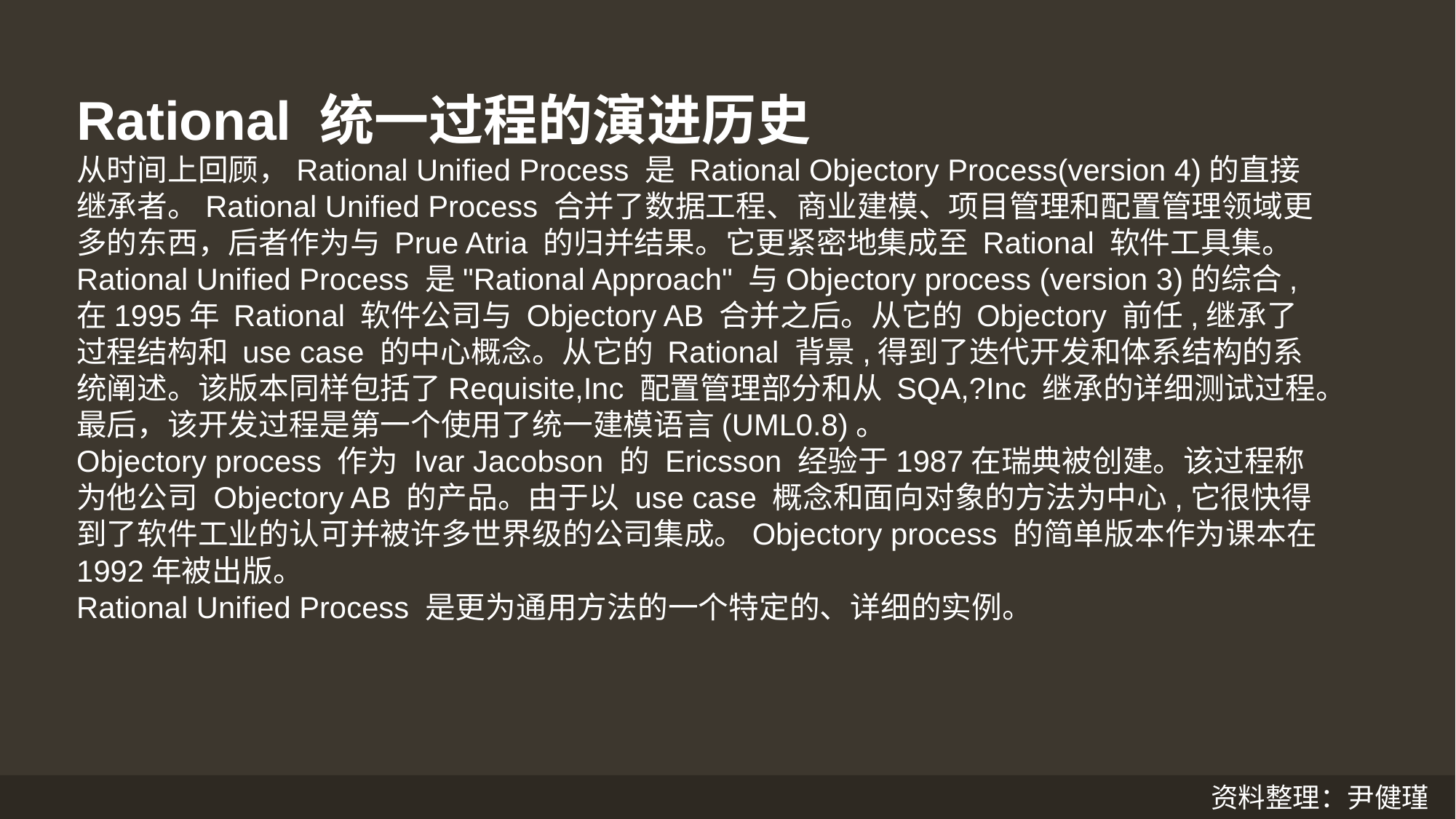

Rational 统一过程的演进历史
从时间上回顾，Rational Unified Process 是 Rational Objectory Process(version 4)的直接继承者。Rational Unified Process 合并了数据工程、商业建模、项目管理和配置管理领域更多的东西，后者作为与 Prue Atria 的归并结果。它更紧密地集成至 Rational 软件工具集。Rational Unified Process 是"Rational Approach" 与Objectory process (version 3)的综合,在1995年 Rational 软件公司与 Objectory AB 合并之后。从它的 Objectory 前任,继承了过程结构和 use case 的中心概念。从它的 Rational 背景,得到了迭代开发和体系结构的系统阐述。该版本同样包括了Requisite,Inc 配置管理部分和从 SQA,?Inc 继承的详细测试过程。最后，该开发过程是第一个使用了统一建模语言(UML0.8)。
Objectory process 作为 Ivar Jacobson 的 Ericsson 经验于1987在瑞典被创建。该过程称为他公司 Objectory AB 的产品。由于以 use case 概念和面向对象的方法为中心,它很快得到了软件工业的认可并被许多世界级的公司集成。Objectory process 的简单版本作为课本在1992年被出版。
Rational Unified Process 是更为通用方法的一个特定的、详细的实例。
资料整理：尹健瑾